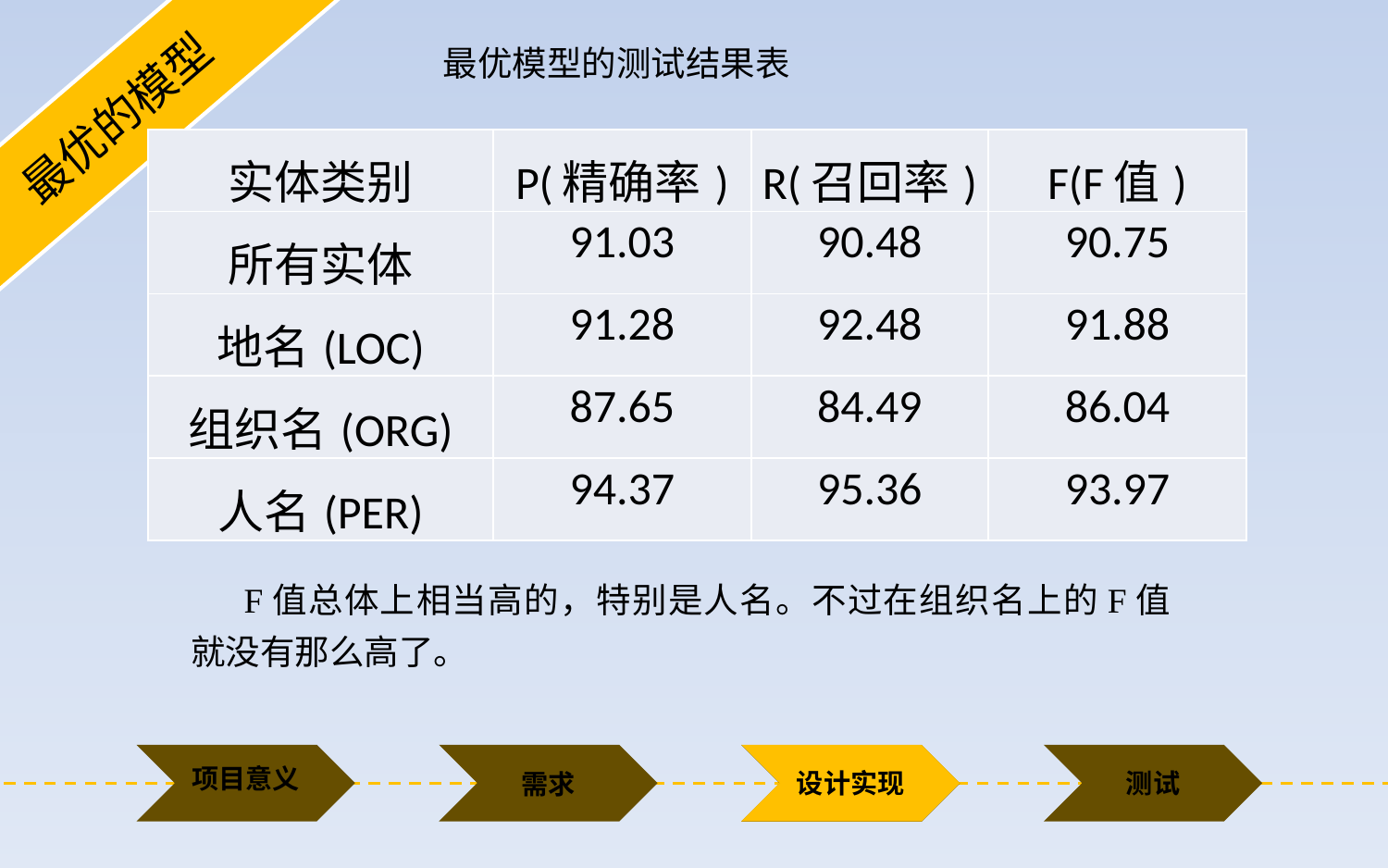

最优模型的测试结果表
最优的模型
| 实体类别 | P(精确率) | R(召回率) | F(F值) |
| --- | --- | --- | --- |
| 所有实体 | 91.03 | 90.48 | 90.75 |
| 地名(LOC) | 91.28 | 92.48 | 91.88 |
| 组织名(ORG) | 87.65 | 84.49 | 86.04 |
| 人名(PER) | 94.37 | 95.36 | 93.97 |
F值总体上相当高的，特别是人名。不过在组织名上的F值就没有那么高了。
设计实现

项目意义
测试
需求